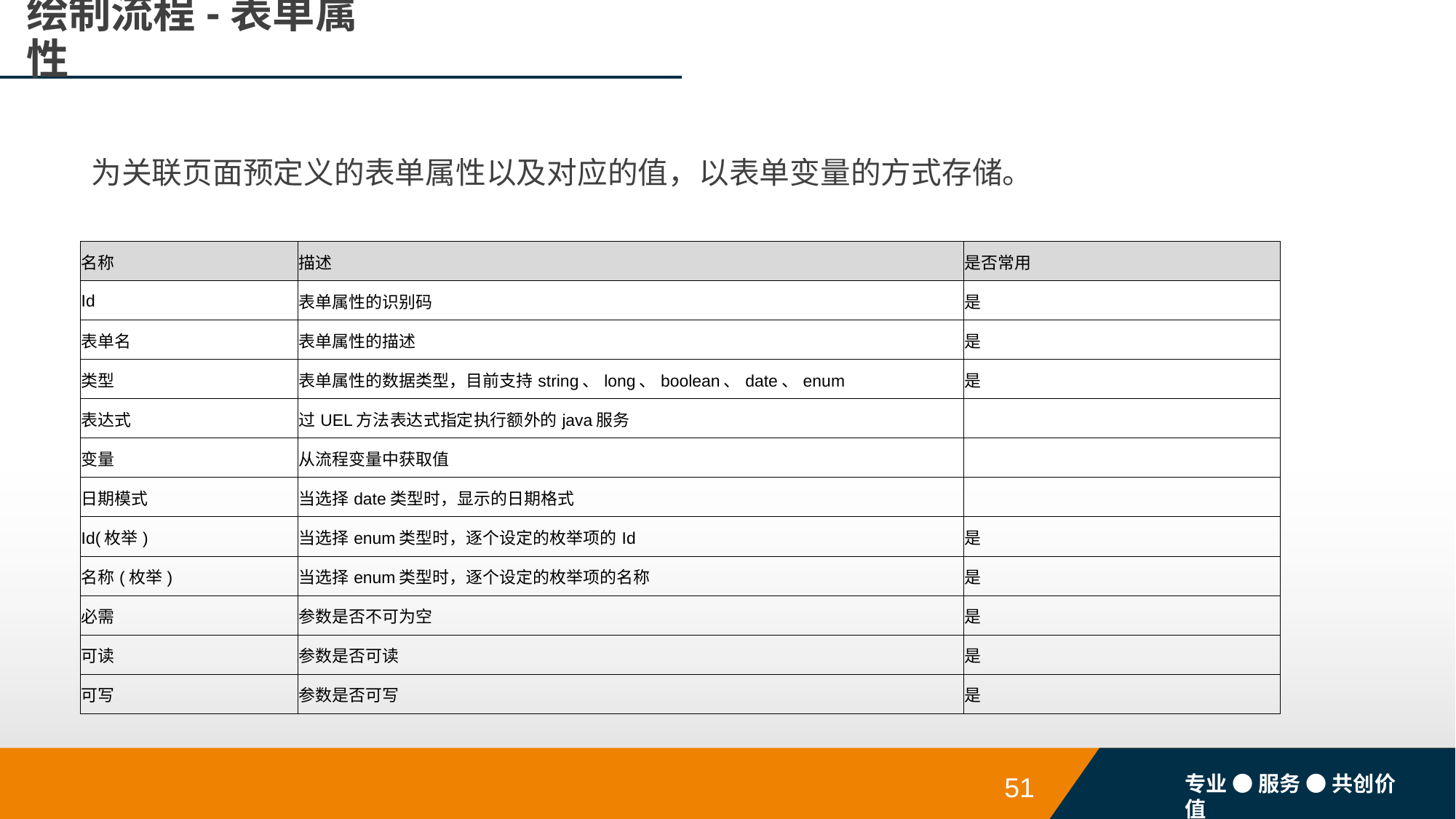

# 绘制流程-表单属性
为关联页面预定义的表单属性以及对应的值，以表单变量的方式存储。
| 名称 | 描述 | 是否常用 |
| --- | --- | --- |
| Id | 表单属性的识别码 | 是 |
| 表单名 | 表单属性的描述 | 是 |
| 类型 | 表单属性的数据类型，目前支持string、long、boolean、date、enum | 是 |
| 表达式 | 过UEL方法表达式指定执行额外的java服务 |  |
| 变量 | 从流程变量中获取值 |  |
| 日期模式 | 当选择date类型时，显示的日期格式 |  |
| Id(枚举) | 当选择enum类型时，逐个设定的枚举项的Id | 是 |
| 名称(枚举) | 当选择enum类型时，逐个设定的枚举项的名称 | 是 |
| 必需 | 参数是否不可为空 | 是 |
| 可读 | 参数是否可读 | 是 |
| 可写 | 参数是否可写 | 是 |